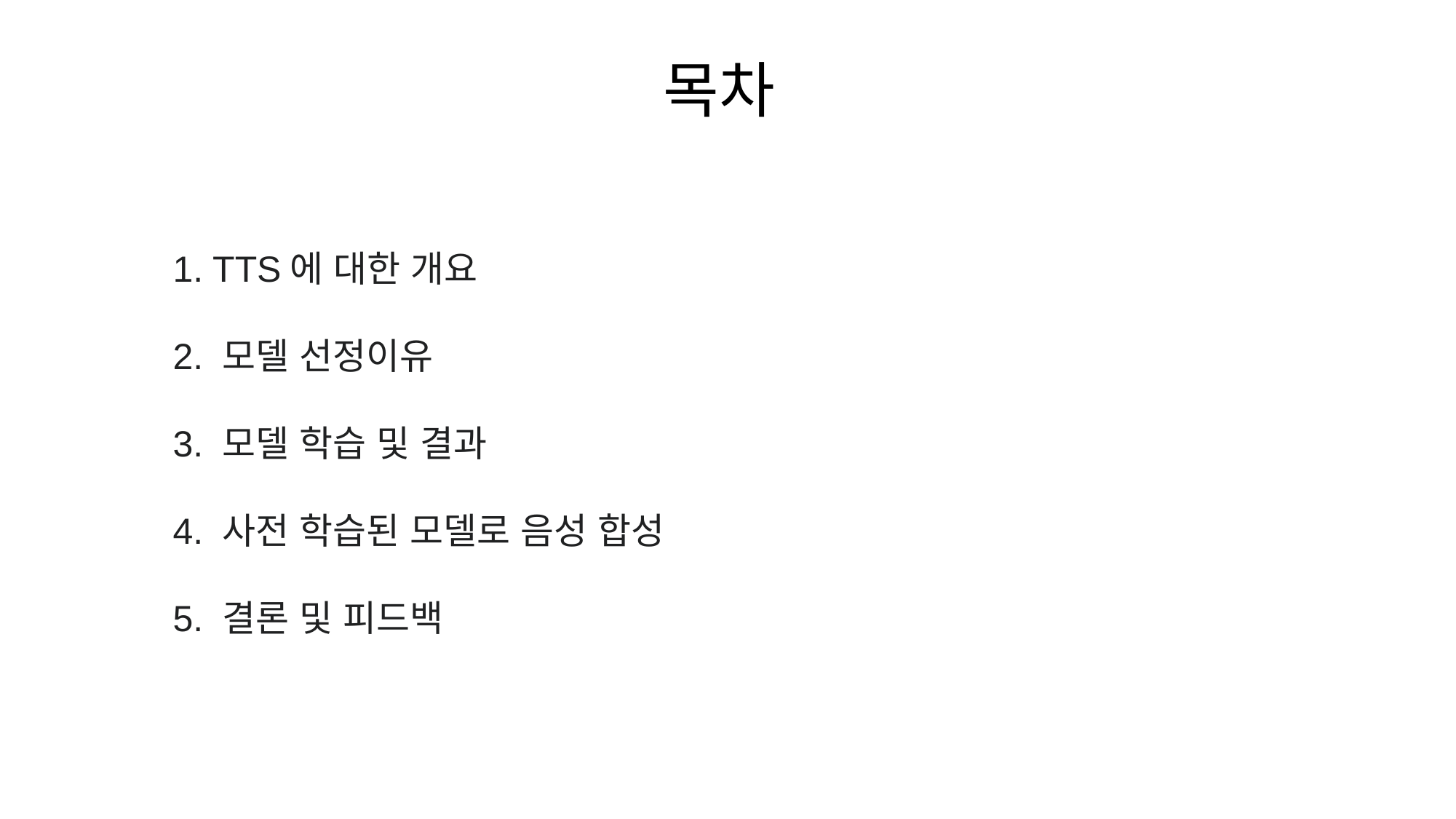

# 목차
1. TTS에 대한 개요

2. 모델 선정이유

3. 모델 학습 및 결과

4. 사전 학습된 모델로 음성 합성

5. 결론 및 피드백